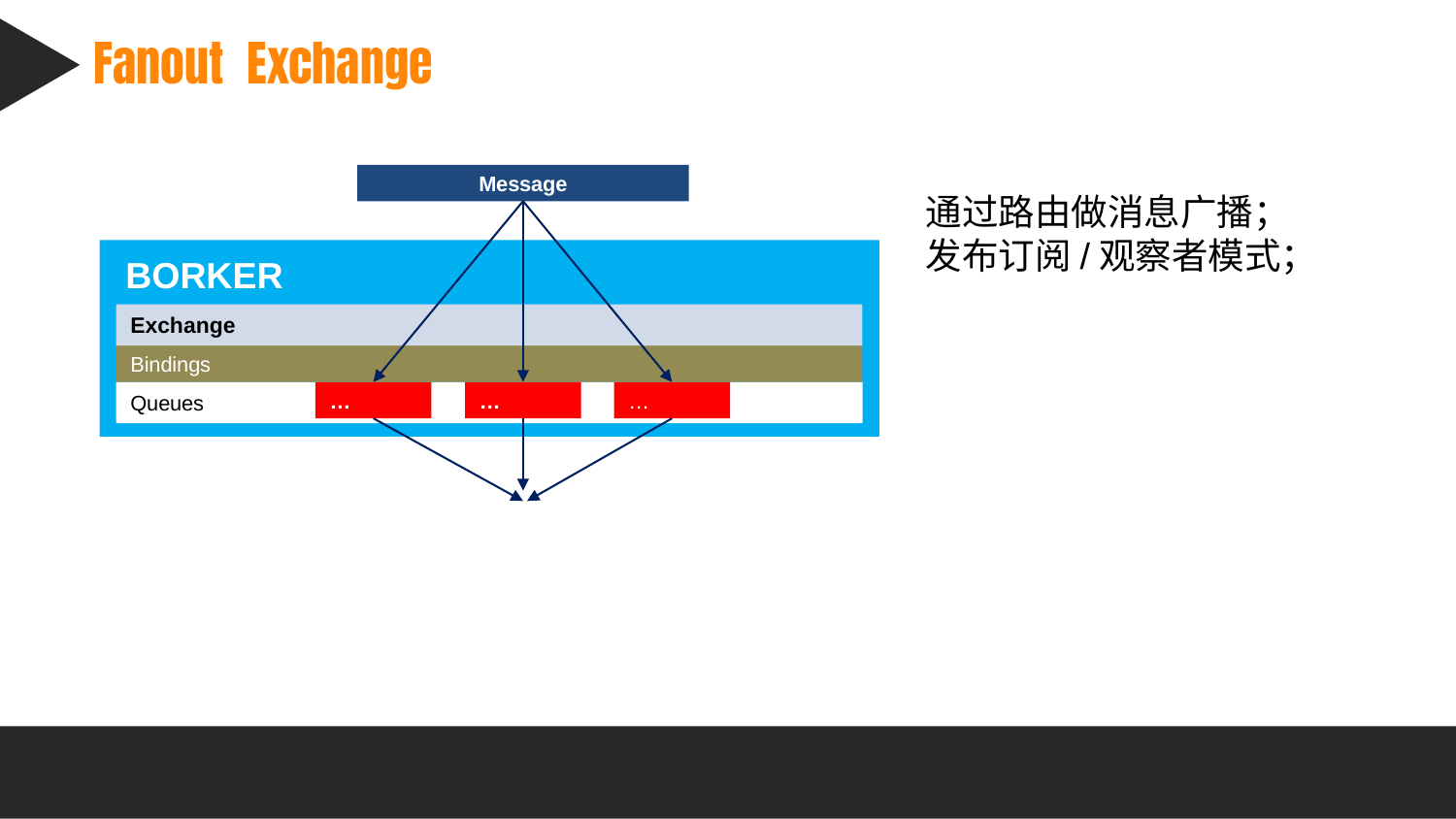

Fanout  Exchange
Message

BORKER
Exchange
Bindings
…
Queues
…
…
通过路由做消息广播；
发布订阅/观察者模式；